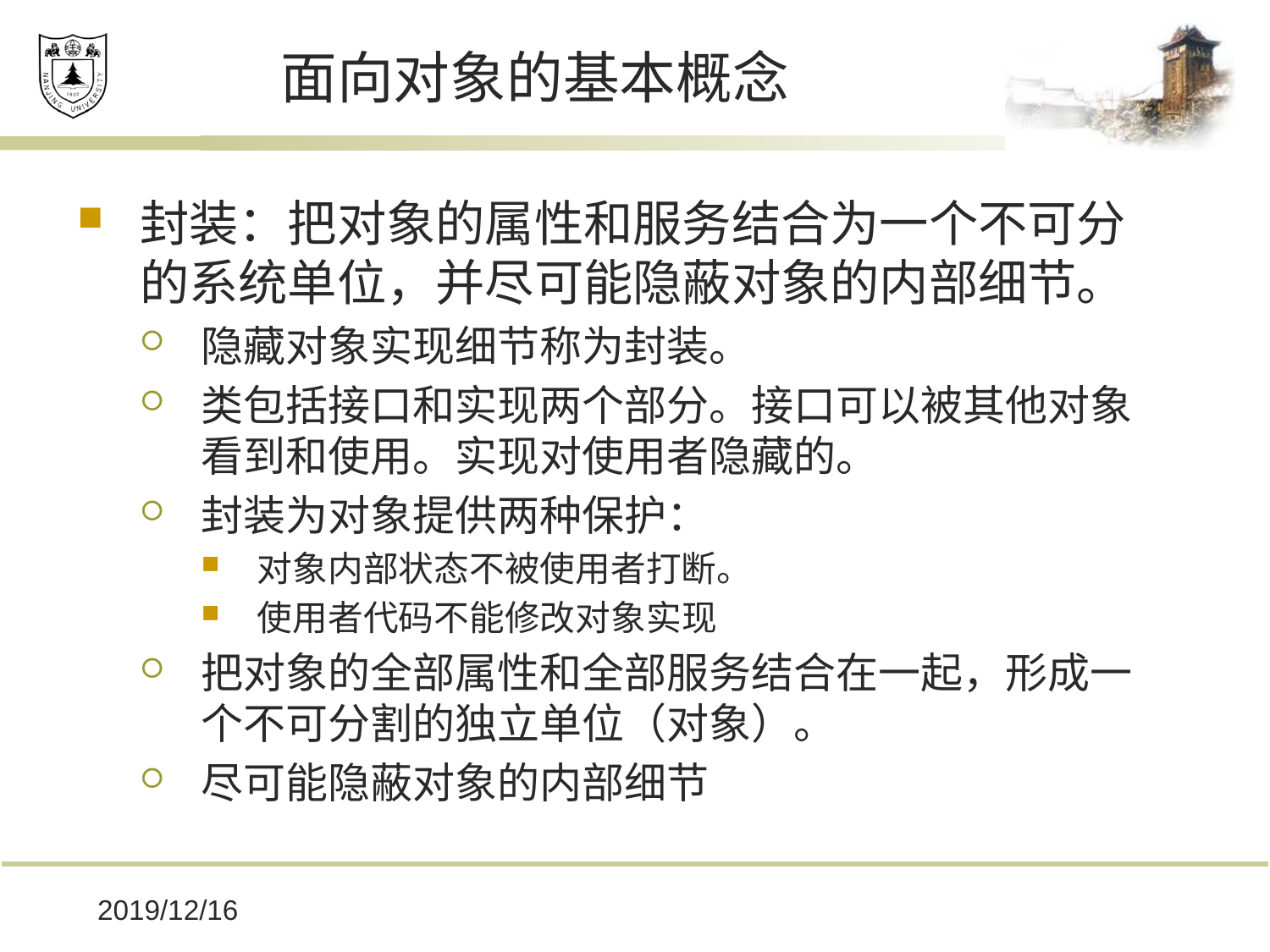

# 面向对象的基本概念
封装：把对象的属性和服务结合为一个不可分的系统单位，并尽可能隐蔽对象的内部细节。
隐藏对象实现细节称为封装。
类包括接口和实现两个部分。接口可以被其他对象看到和使用。实现对使用者隐藏的。
封装为对象提供两种保护：
对象内部状态不被使用者打断。
使用者代码不能修改对象实现
把对象的全部属性和全部服务结合在一起，形成一个不可分割的独立单位（对象）。
尽可能隐蔽对象的内部细节

2019/12/16